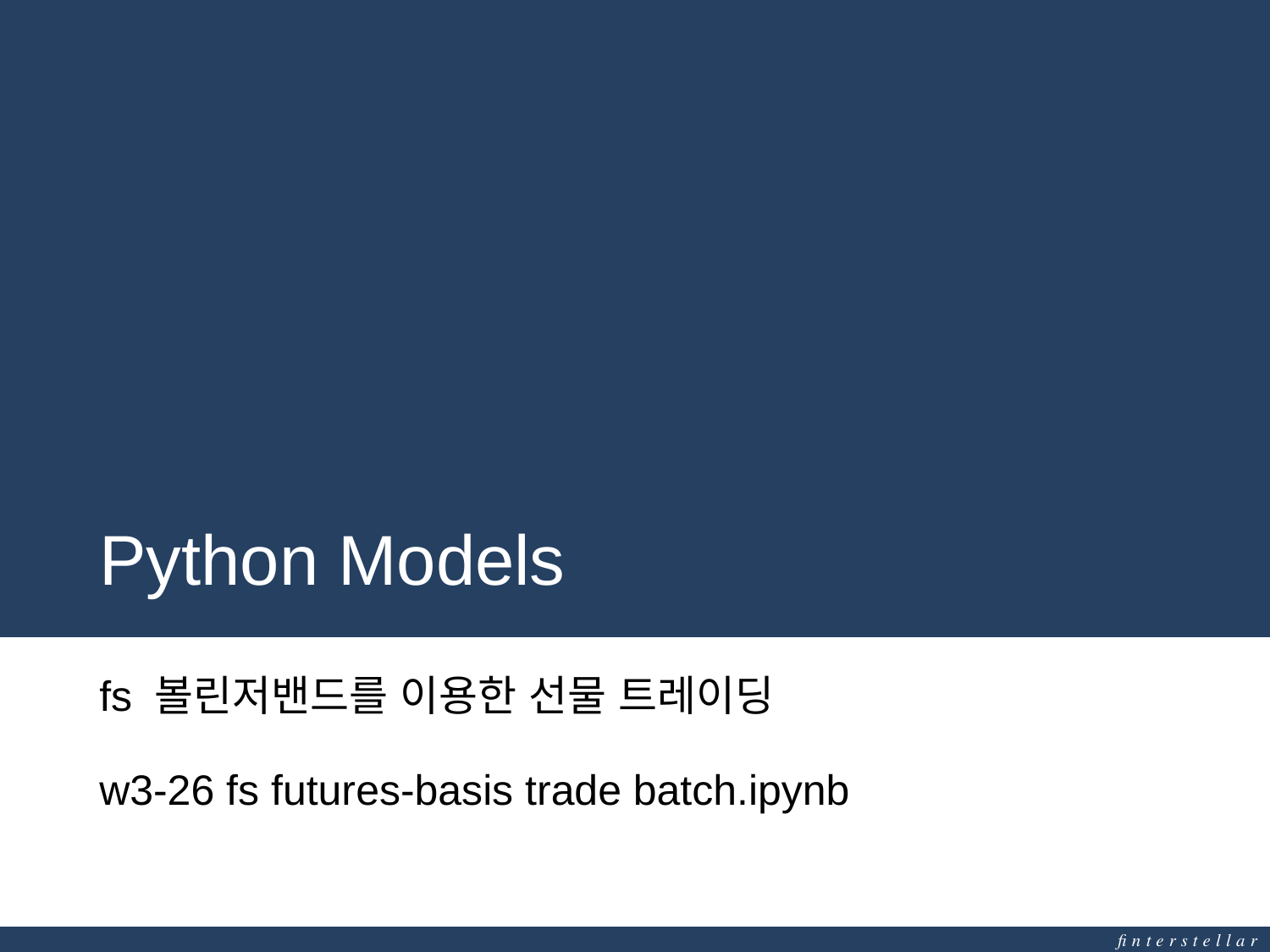

# Python Models
fs 볼린저밴드를 이용한 선물 트레이딩
w3-26 fs futures-basis trade batch.ipynb